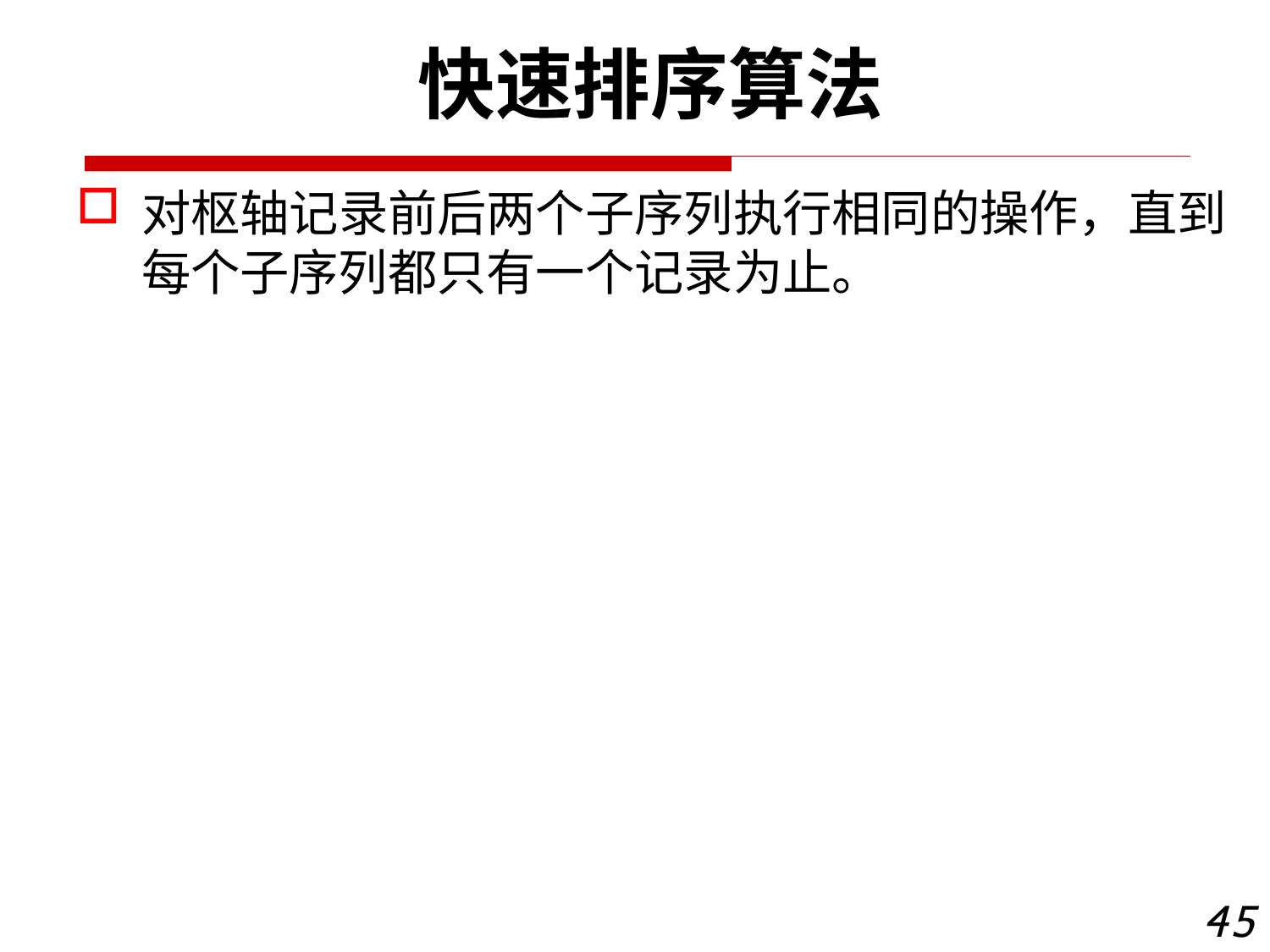

快速排序算法
对枢轴记录前后两个子序列执行相同的操作，直到每个子序列都只有一个记录为止。
45